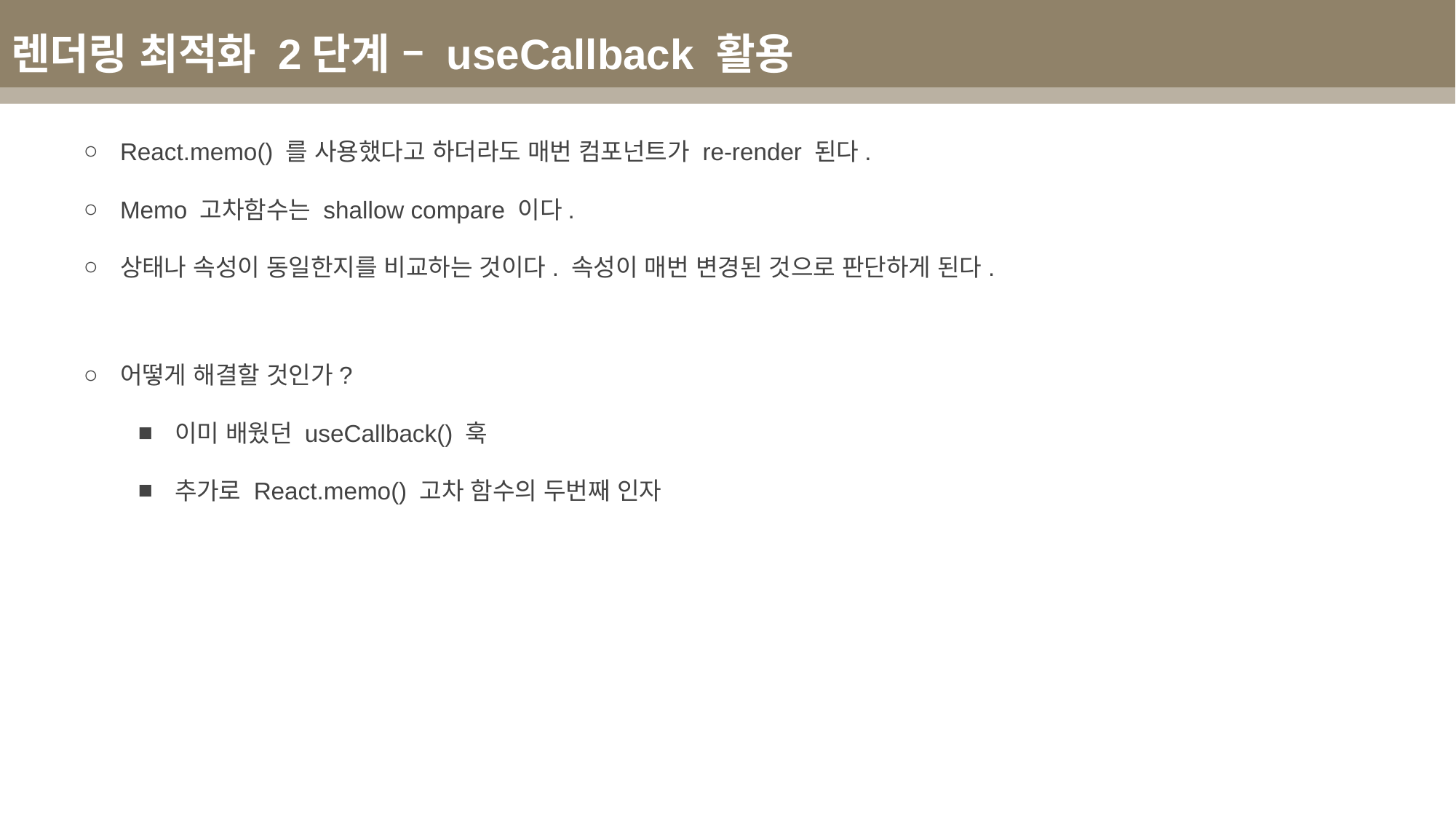

렌더링 최적화 2단계 – useCallback 활용
React.memo() 를 사용했다고 하더라도 매번 컴포넌트가 re-render 된다.
Memo 고차함수는 shallow compare 이다.
상태나 속성이 동일한지를 비교하는 것이다. 속성이 매번 변경된 것으로 판단하게 된다.

어떻게 해결할 것인가?
이미 배웠던 useCallback() 훅
추가로 React.memo() 고차 함수의 두번째 인자